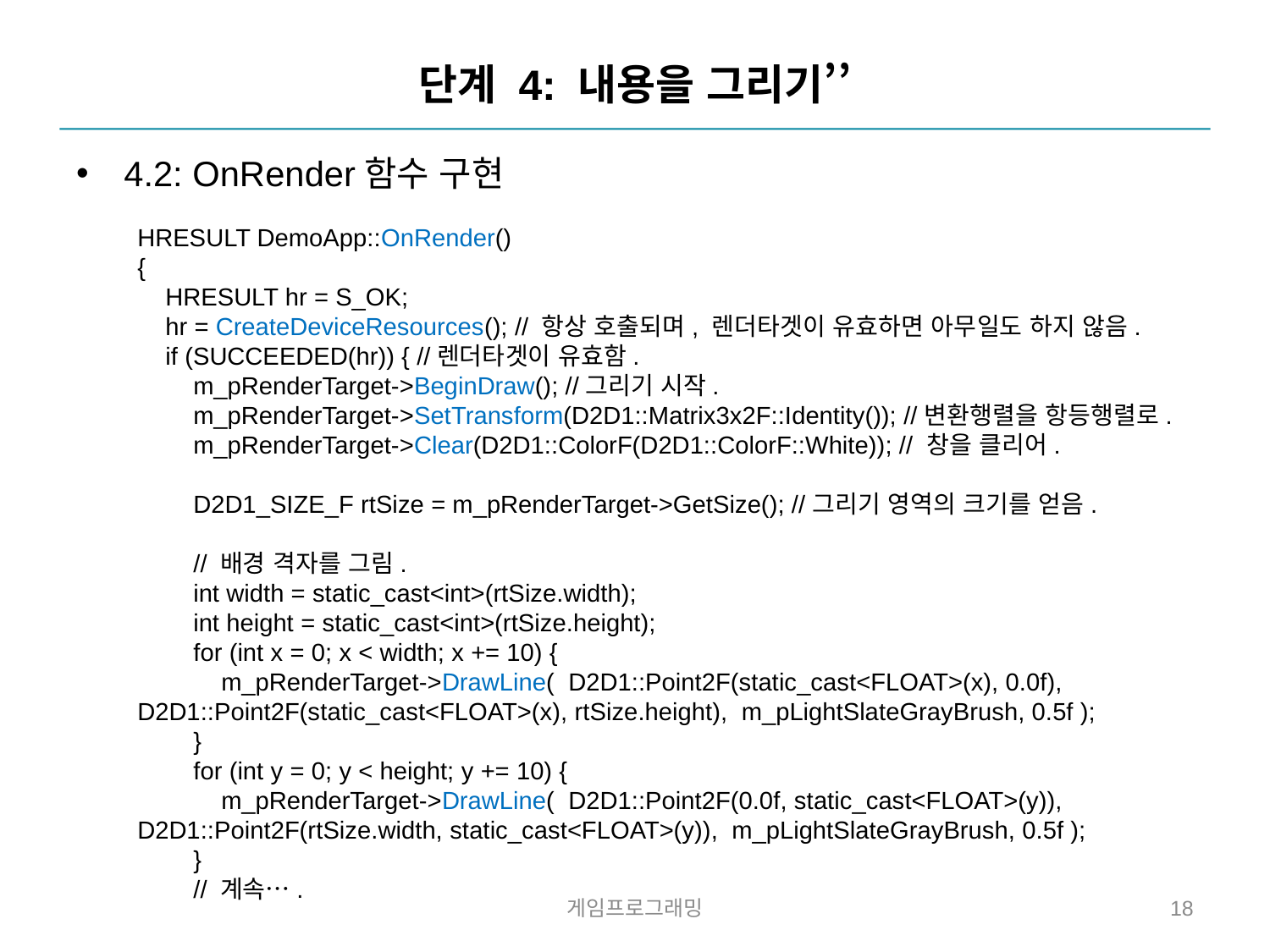

# 단계 4: 내용을 그리기’’
4.2: OnRender함수 구현

HRESULT DemoApp::OnRender()
{
    HRESULT hr = S_OK;
    hr = CreateDeviceResources(); // 항상 호출되며, 렌더타겟이 유효하면 아무일도 하지 않음.
    if (SUCCEEDED(hr)) { //렌더타겟이 유효함.
        m_pRenderTarget->BeginDraw(); //그리기 시작.
        m_pRenderTarget->SetTransform(D2D1::Matrix3x2F::Identity()); //변환행렬을 항등행렬로.
        m_pRenderTarget->Clear(D2D1::ColorF(D2D1::ColorF::White)); // 창을 클리어.

        D2D1_SIZE_F rtSize = m_pRenderTarget->GetSize(); //그리기 영역의 크기를 얻음.

        // 배경 격자를 그림.
        int width = static_cast<int>(rtSize.width);
        int height = static_cast<int>(rtSize.height);
        for (int x = 0; x < width; x += 10) {
            m_pRenderTarget->DrawLine(  D2D1::Point2F(static_cast<FLOAT>(x), 0.0f), D2D1::Point2F(static_cast<FLOAT>(x), rtSize.height),  m_pLightSlateGrayBrush, 0.5f );
        }
        for (int y = 0; y < height; y += 10) {
            m_pRenderTarget->DrawLine(  D2D1::Point2F(0.0f, static_cast<FLOAT>(y)),
D2D1::Point2F(rtSize.width, static_cast<FLOAT>(y)),  m_pLightSlateGrayBrush, 0.5f );
        }
        // 계속….
게임프로그래밍
18